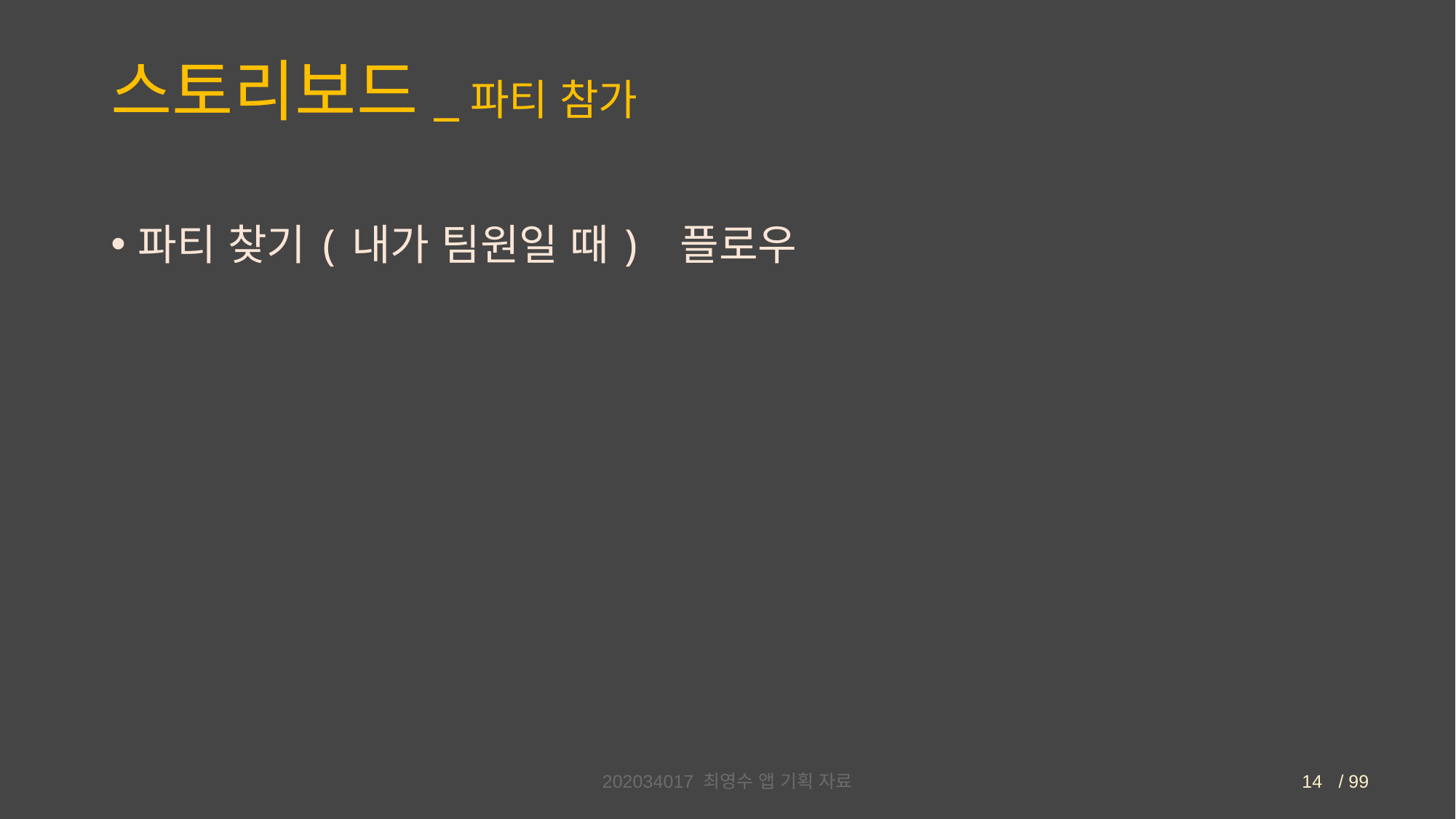

# 스토리보드_파티 참가
파티 찾기(내가 팀원일 때) 플로우
14
202034017 최영수 앱 기획 자료